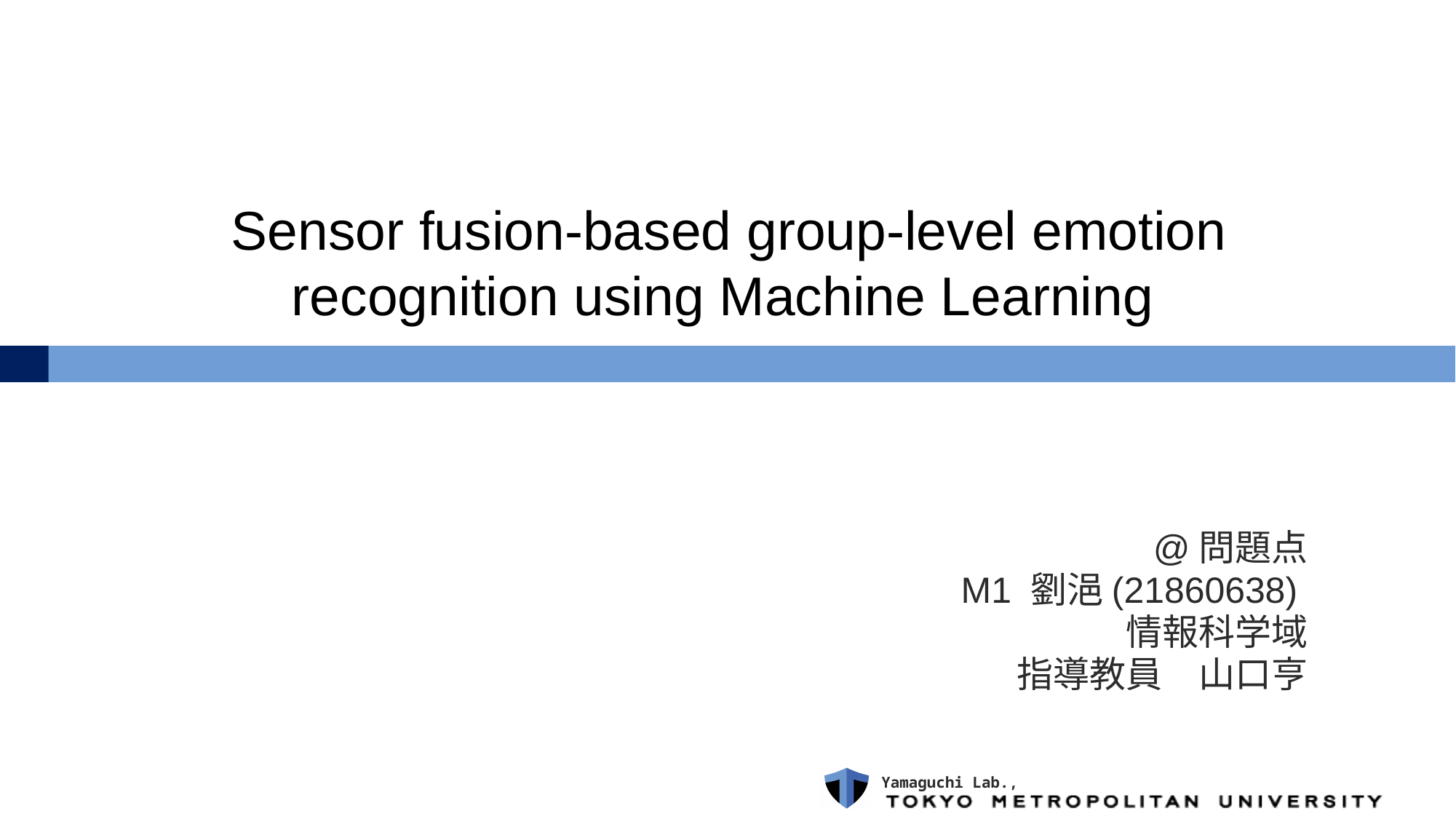

# Sensor fusion-based group-level emotion recognition using Machine Learning
@問題点
M1 劉浥(21860638)
情報科学域
指導教員　山口亨
1